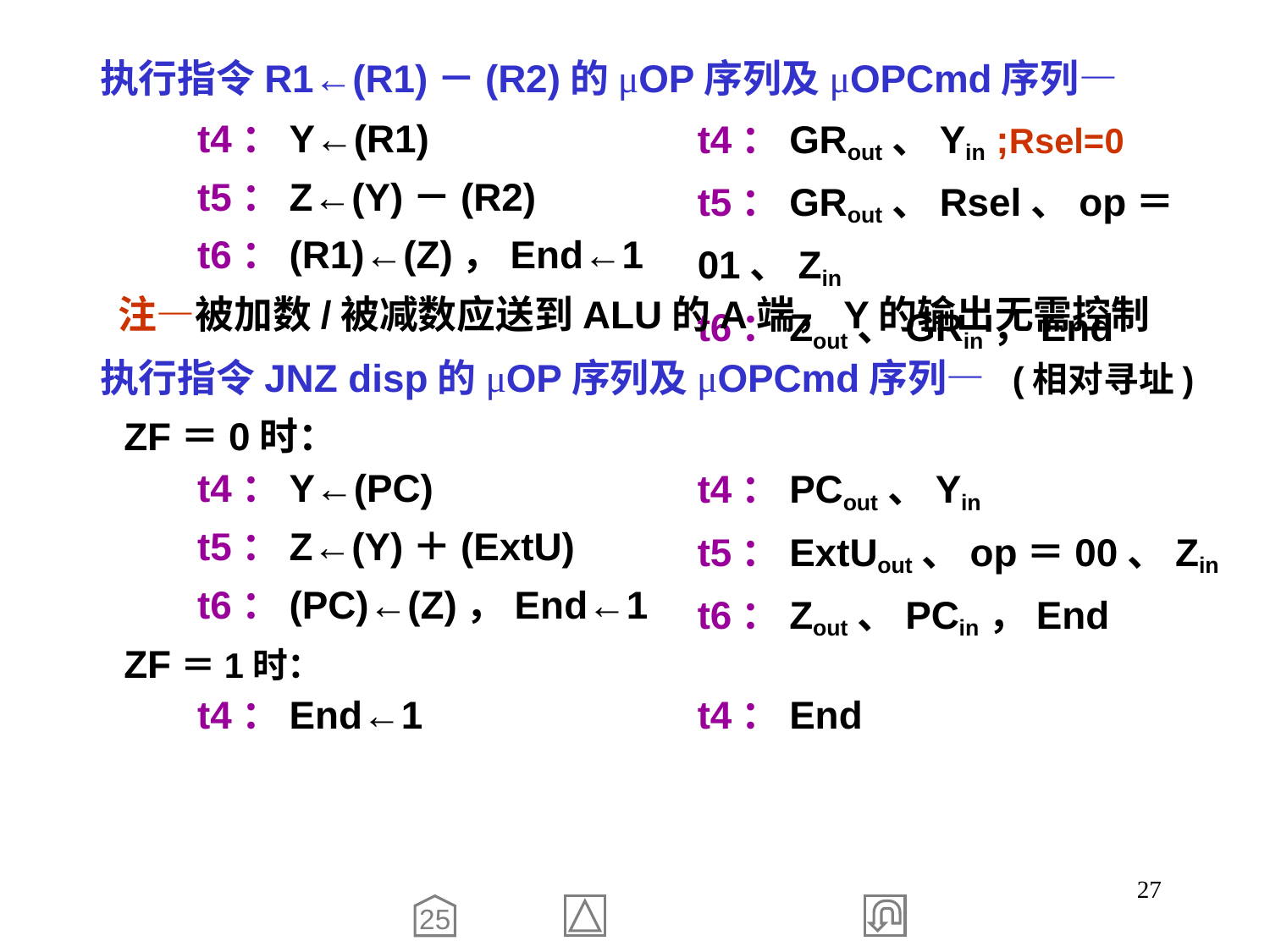

执行指令R1←(R1)－(R2)的μOP序列及μOPCmd序列—
t4：Y←(R1)
t5：Z←(Y)－(R2)
t6：(R1)←(Z)，End←1
t4：GRout、Yin ;Rsel=0
t5：GRout、Rsel、op＝01、Zin
t6：Zout、GRin，End
        注—被加数/被减数应送到ALU的A端，Y的输出无需控制
      执行指令JNZ disp的μOP序列及μOPCmd序列—  (相对寻址)
        ZF＝0时：

        ZF＝1时：
t4：Y←(PC)
t5：Z←(Y)＋(ExtU)
t6：(PC)←(Z)，End←1
t4：PCout、Yin
t5：ExtUout、op＝00、Zin
t6：Zout、PCin，End
t4：End←1
t4：End
27

25